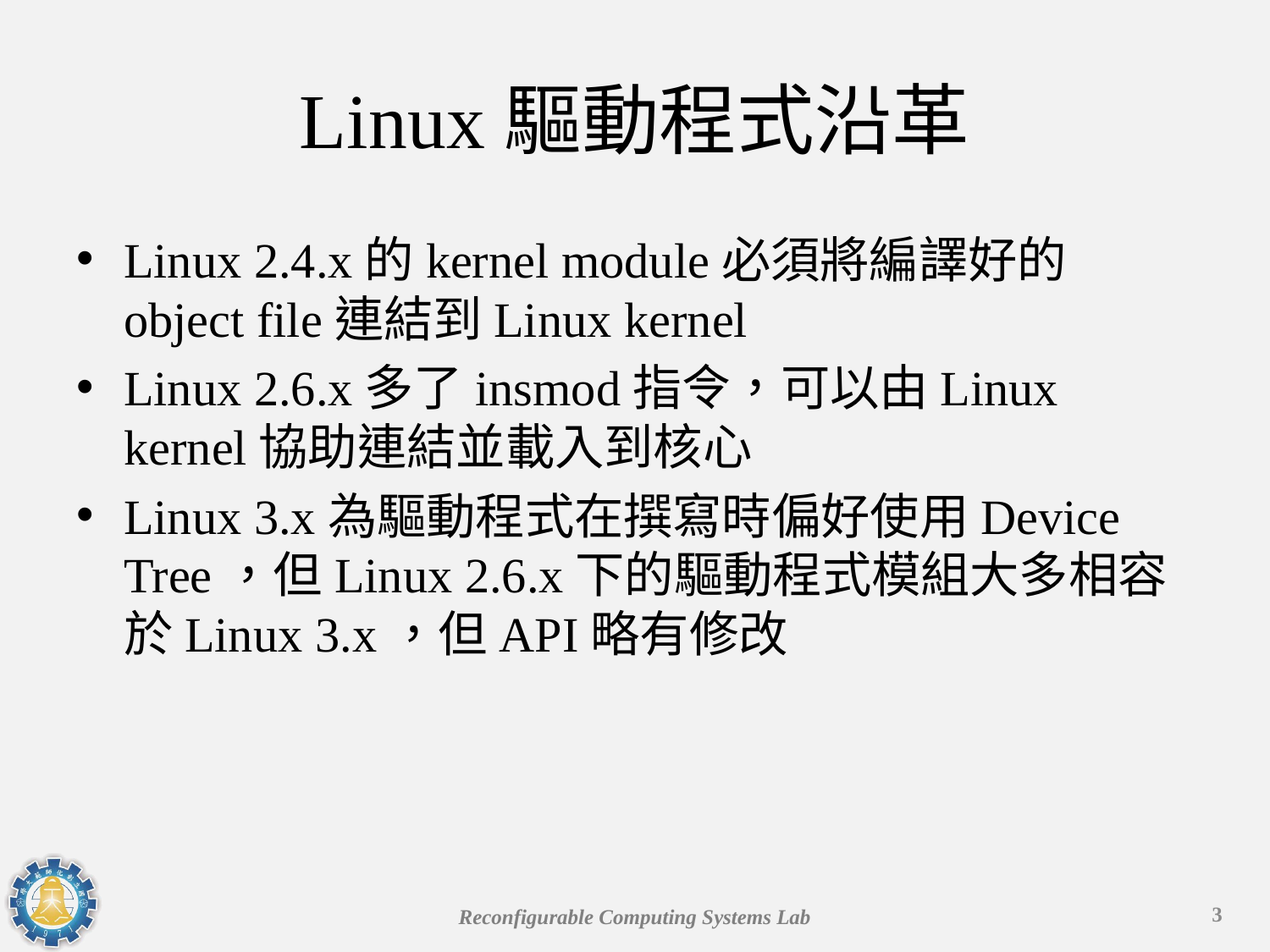

# Linux驅動程式沿革
Linux 2.4.x的kernel module必須將編譯好的object file連結到Linux kernel
Linux 2.6.x多了insmod指令，可以由Linux kernel協助連結並載入到核心
Linux 3.x為驅動程式在撰寫時偏好使用Device Tree，但Linux 2.6.x下的驅動程式模組大多相容於Linux 3.x，但API略有修改
3